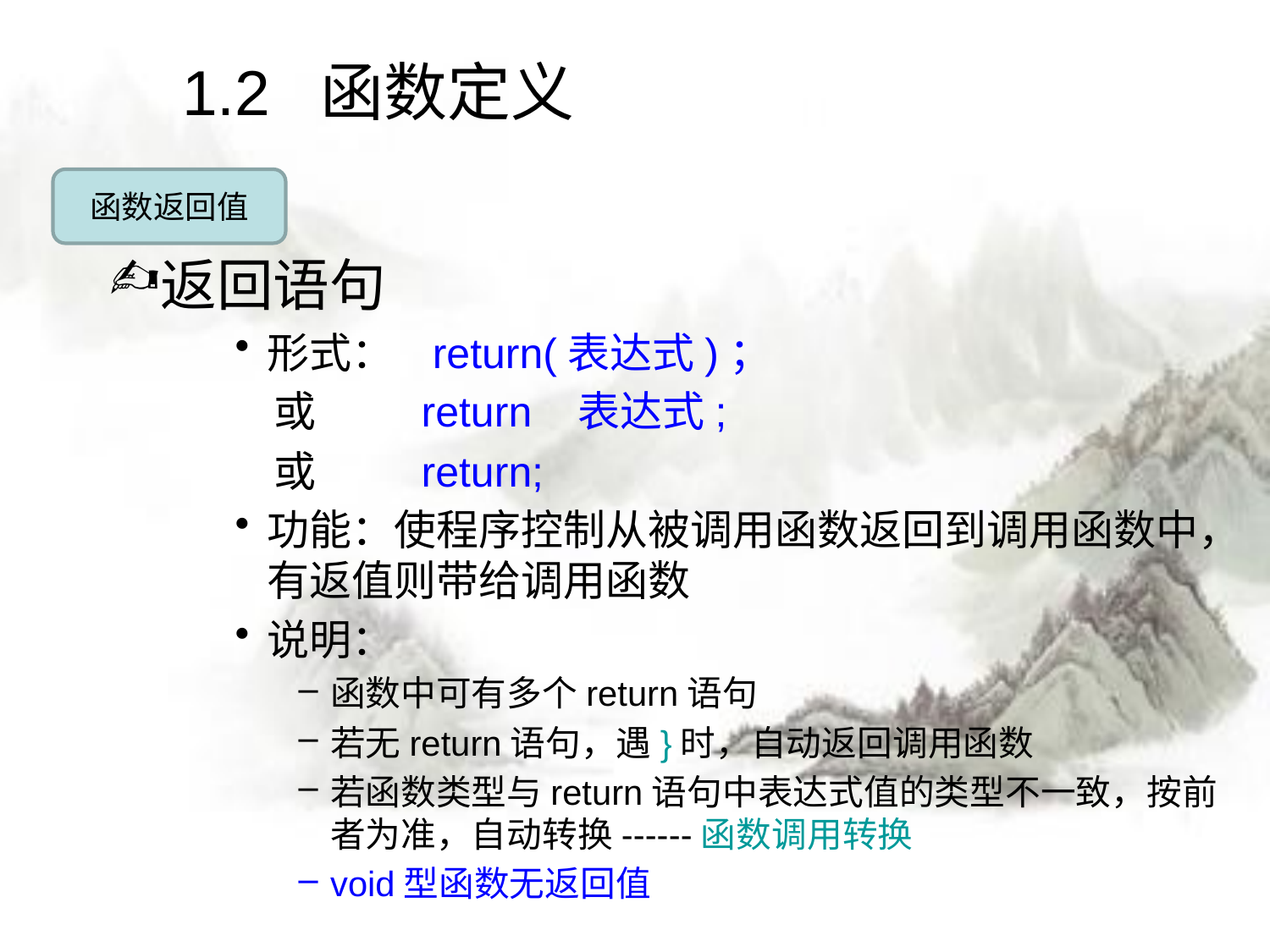

# 1.2  函数定义
函数返回值
返回语句
形式：   return(表达式)；
   或          return   表达式;
   或          return;
功能：使程序控制从被调用函数返回到调用函数中，有返值则带给调用函数
说明：
函数中可有多个return语句
若无return语句，遇}时，自动返回调用函数
若函数类型与return语句中表达式值的类型不一致，按前者为准，自动转换------函数调用转换
void型函数无返回值